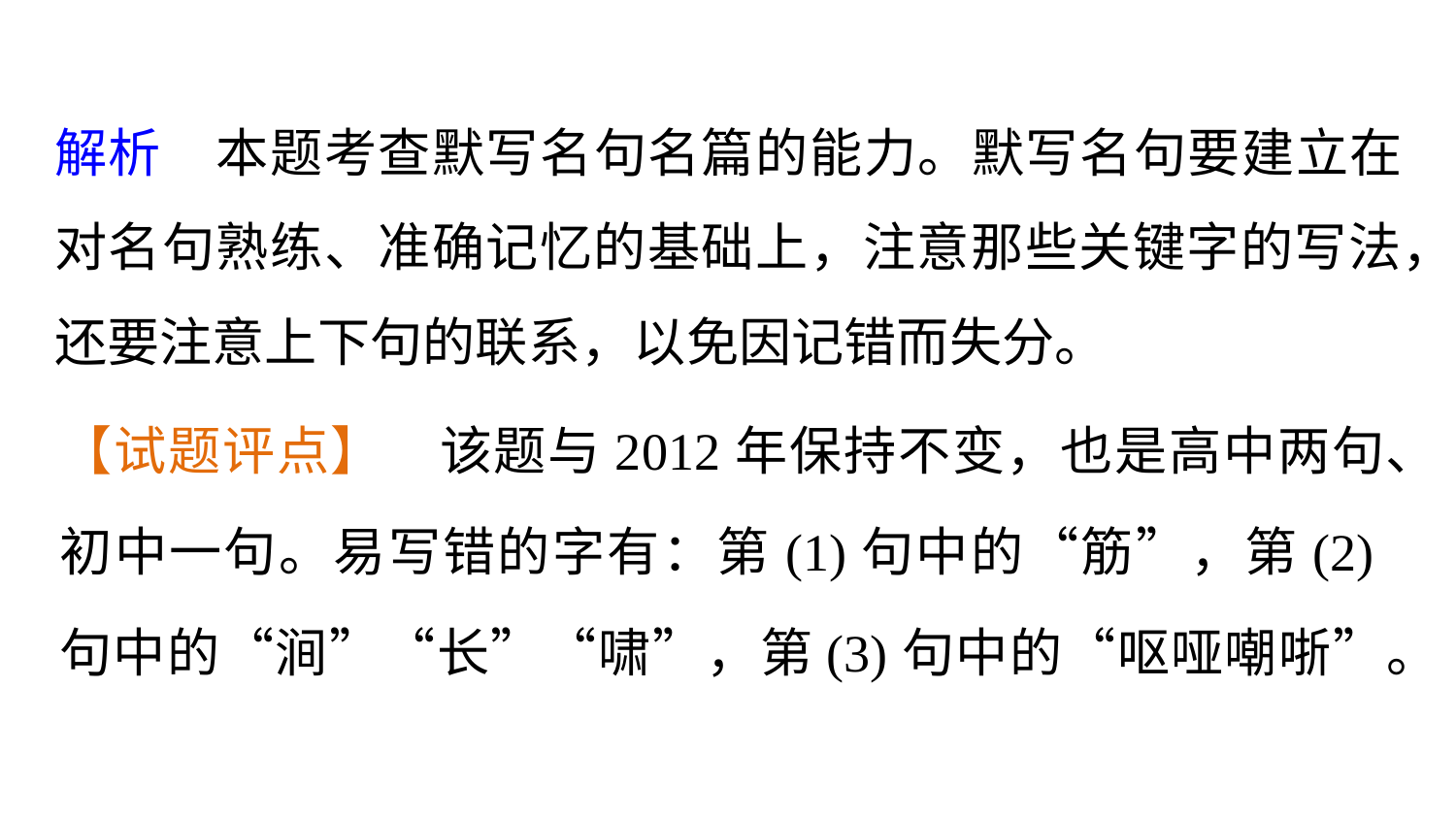

解析　本题考查默写名句名篇的能力。默写名句要建立在对名句熟练、准确记忆的基础上，注意那些关键字的写法，还要注意上下句的联系，以免因记错而失分。
【试题评点】　该题与2012年保持不变，也是高中两句、初中一句。易写错的字有：第(1)句中的“筋”，第(2)句中的“涧”“长”“啸”，第(3)句中的“呕哑嘲哳”。